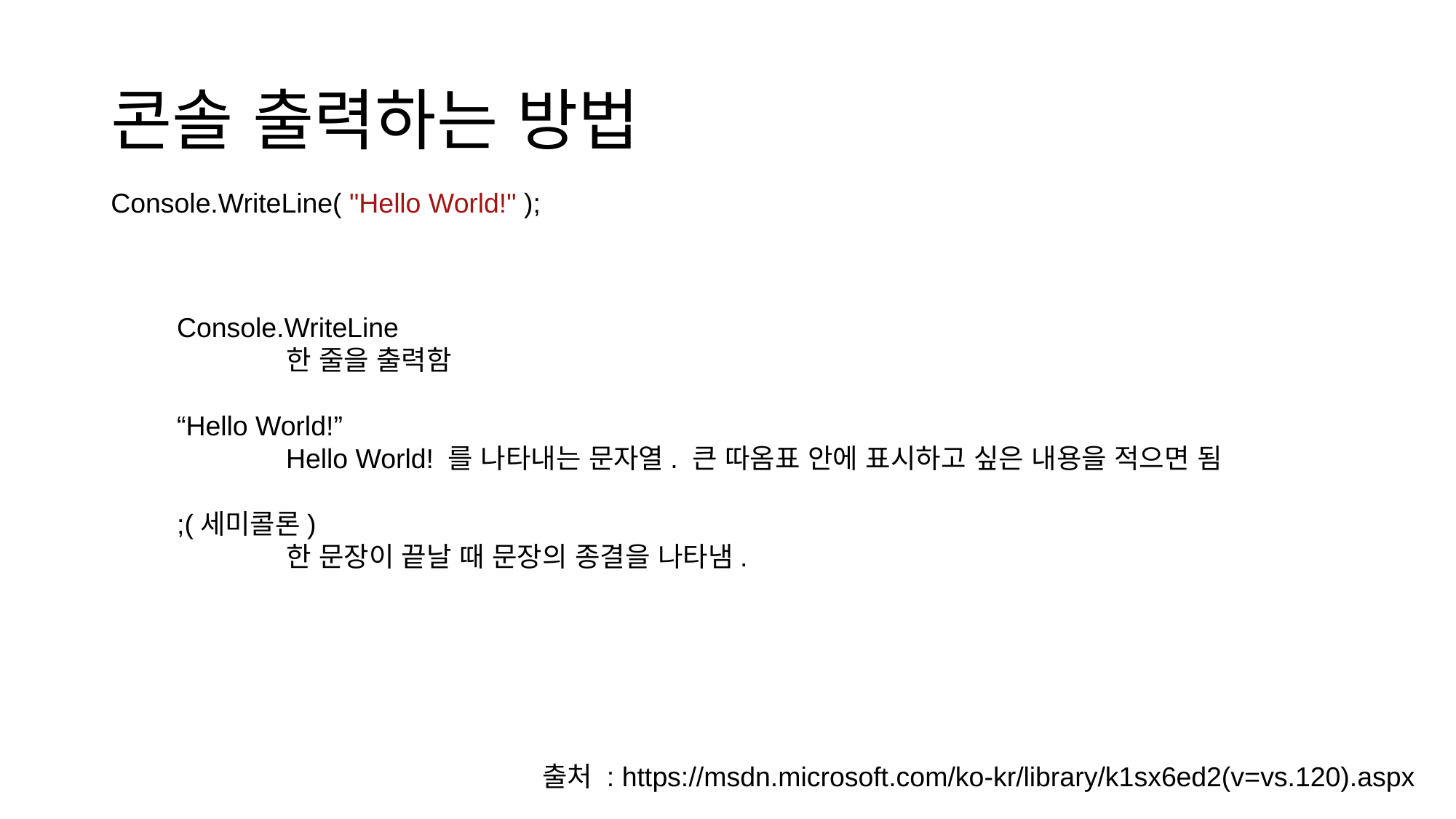

# 콘솔 출력하는 방법
Console.WriteLine( "Hello World!" );
Console.WriteLine
	한 줄을 출력함

“Hello World!”
	Hello World! 를 나타내는 문자열. 큰 따옴표 안에 표시하고 싶은 내용을 적으면 됨

;(세미콜론)
	한 문장이 끝날 때 문장의 종결을 나타냄.
출처 : https://msdn.microsoft.com/ko-kr/library/k1sx6ed2(v=vs.120).aspx